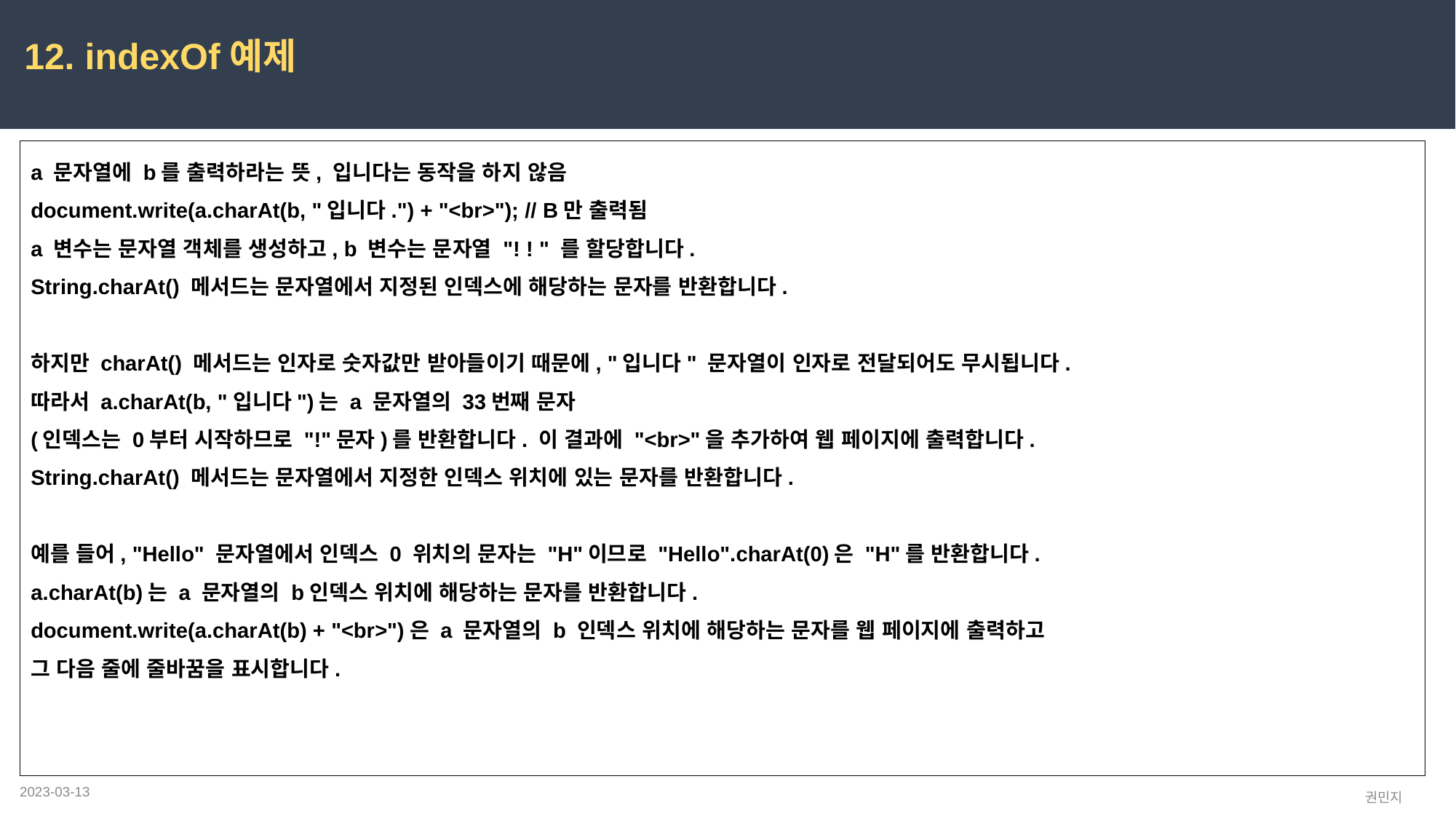

12. indexOf예제
a 문자열에 b를 출력하라는 뜻, 입니다는 동작을 하지 않음
document.write(a.charAt(b, "입니다.") + "<br>"); // B만 출력됨
a 변수는 문자열 객체를 생성하고, b 변수는 문자열 "! ! " 를 할당합니다.
String.charAt() 메서드는 문자열에서 지정된 인덱스에 해당하는 문자를 반환합니다.

하지만 charAt() 메서드는 인자로 숫자값만 받아들이기 때문에, "입니다" 문자열이 인자로 전달되어도 무시됩니다.
따라서 a.charAt(b, "입니다")는 a 문자열의 33번째 문자
(인덱스는 0부터 시작하므로 "!"문자)를 반환합니다. 이 결과에 "<br>"을 추가하여 웹 페이지에 출력합니다.
String.charAt() 메서드는 문자열에서 지정한 인덱스 위치에 있는 문자를 반환합니다.

예를 들어, "Hello" 문자열에서 인덱스 0 위치의 문자는 "H"이므로 "Hello".charAt(0)은 "H"를 반환합니다.
a.charAt(b)는 a 문자열의 b인덱스 위치에 해당하는 문자를 반환합니다.
document.write(a.charAt(b) + "<br>")은 a 문자열의 b 인덱스 위치에 해당하는 문자를 웹 페이지에 출력하고
그 다음 줄에 줄바꿈을 표시합니다.
2023-03-13
권민지